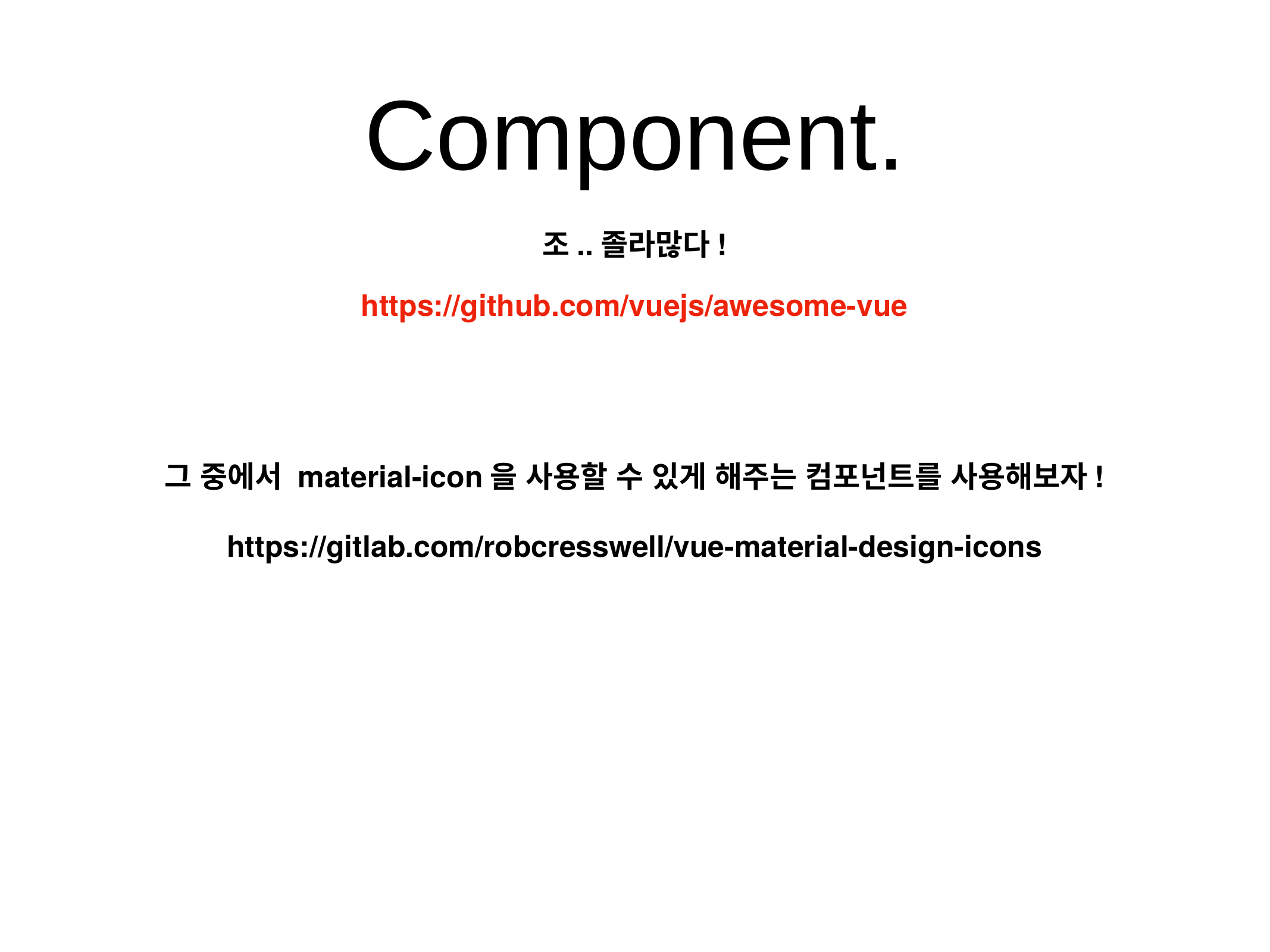

# Component.
조..졸라많다!
https://github.com/vuejs/awesome-vue
그 중에서 material-icon을 사용할 수 있게 해주는 컴포넌트를 사용해보자!
https://gitlab.com/robcresswell/vue-material-design-icons